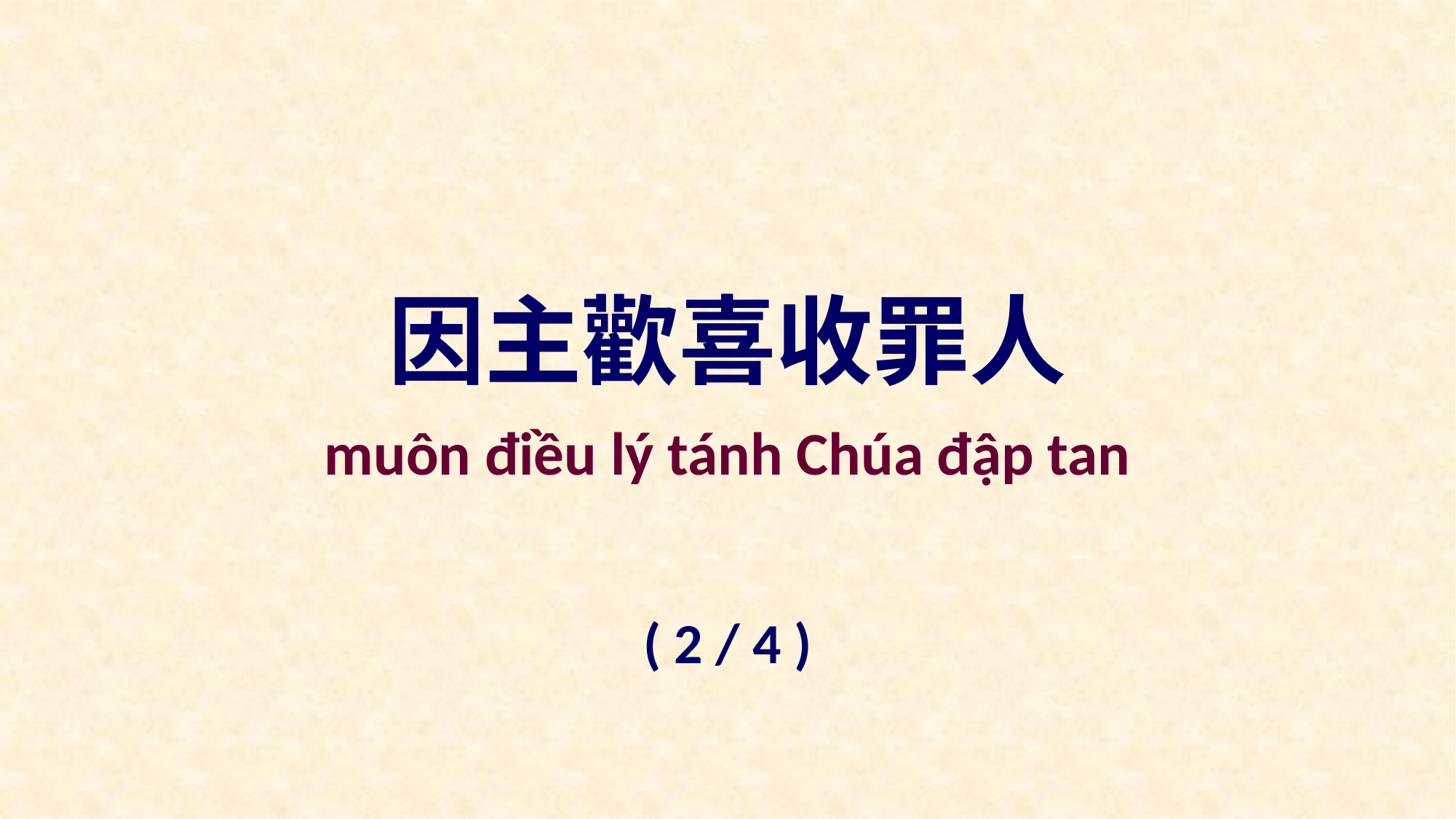

因主歡喜收罪人
muôn điều lý tánh Chúa đập tan
( 2 / 4 )